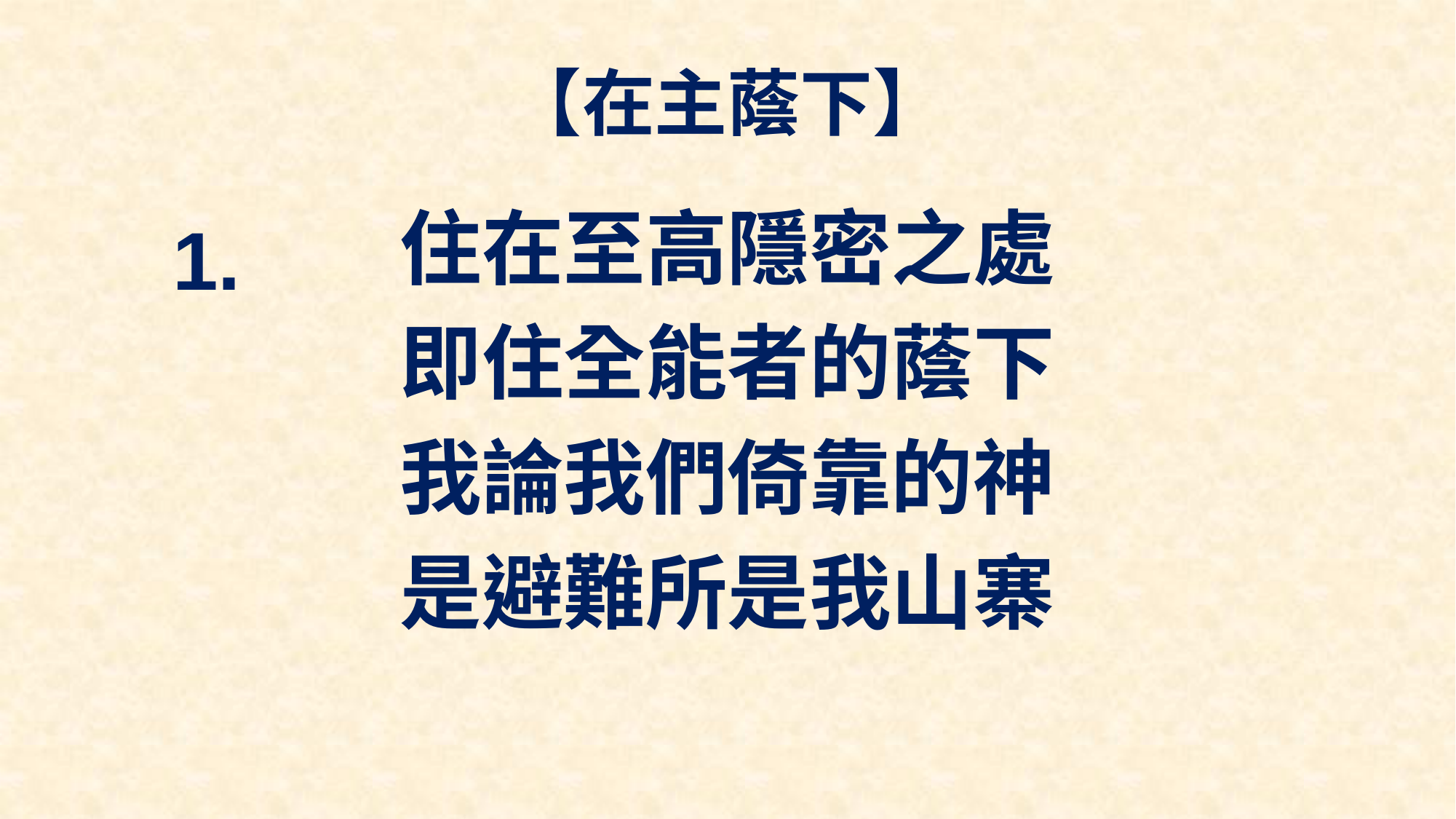

# 【在主蔭下】
住在至高隱密之處
即住全能者的蔭下
我論我們倚靠的神
是避難所是我山寨
1.